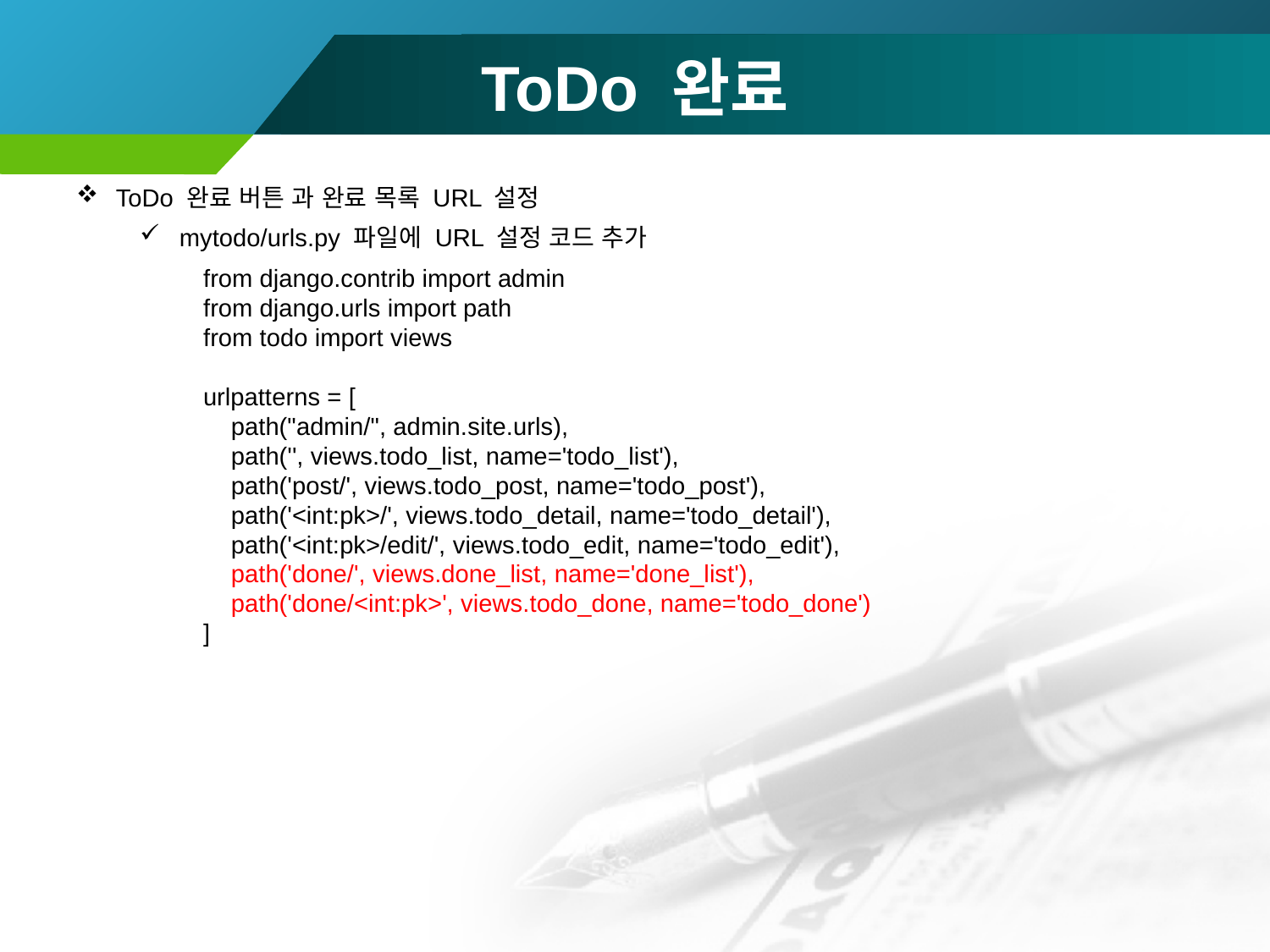

# ToDo 완료
ToDo 완료 버튼 과 완료 목록 URL 설정
mytodo/urls.py 파일에 URL 설정 코드 추가
from django.contrib import admin
from django.urls import path
from todo import views

urlpatterns = [
    path("admin/", admin.site.urls),
    path('', views.todo_list, name='todo_list'),
    path('post/', views.todo_post, name='todo_post'),
    path('<int:pk>/', views.todo_detail, name='todo_detail'),
    path('<int:pk>/edit/', views.todo_edit, name='todo_edit'),
    path('done/', views.done_list, name='done_list'),
    path('done/<int:pk>', views.todo_done, name='todo_done')
]